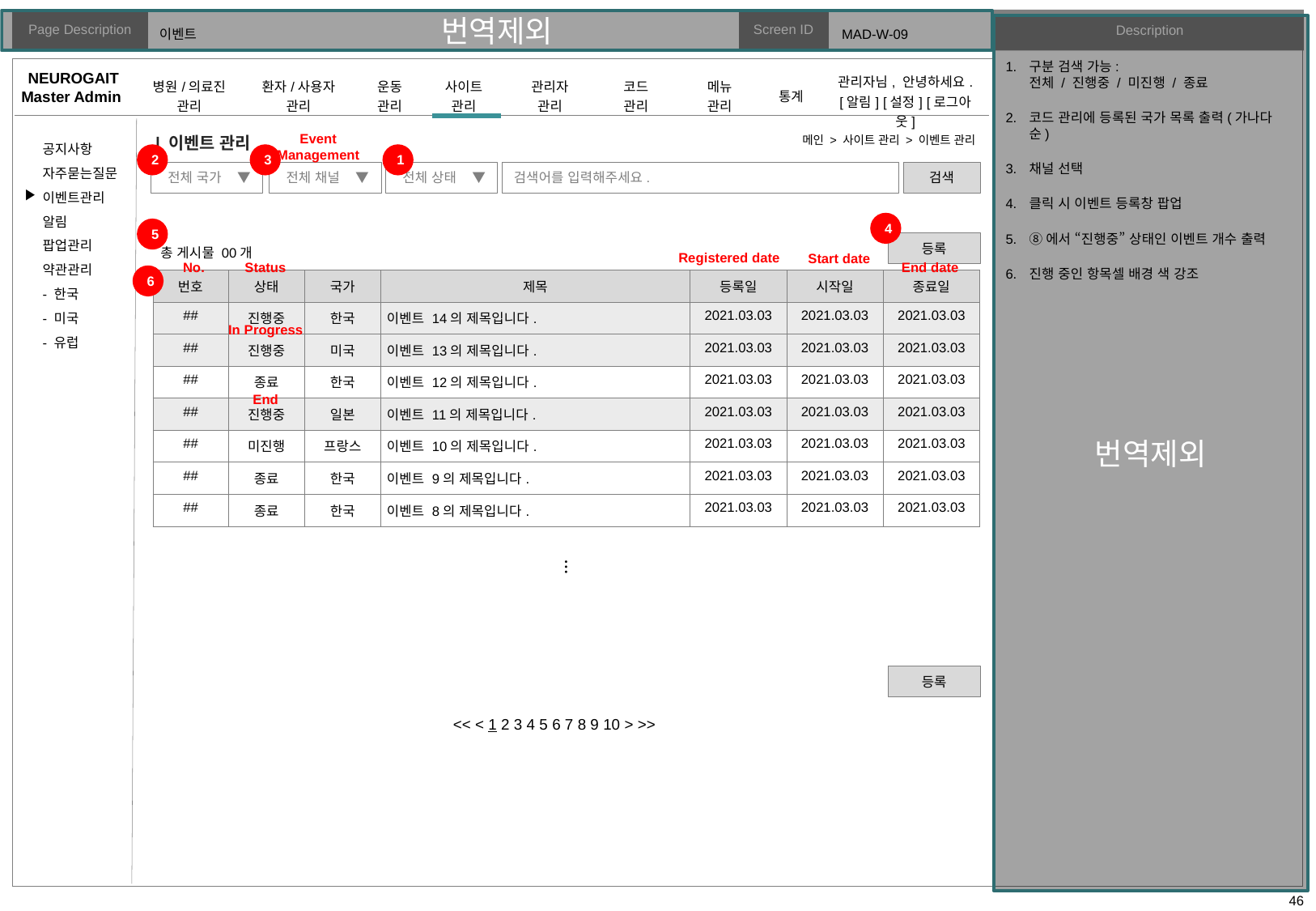

# 이벤트
MAD-W-09
구분 검색 가능:
전체 / 진행중 / 미진행 / 종료
코드 관리에 등록된 국가 목록 출력(가나다순)
채널 선택
클릭 시 이벤트 등록창 팝업
⑧에서 “진행중” 상태인 이벤트 개수 출력
진행 중인 항목셀 배경 색 강조

| 이벤트 관리
메인 > 사이트 관리 > 이벤트 관리
Event Management
2
3
1
전체 국가    ▼
전체 채널    ▼
전체 상태    ▼
검색어를 입력해주세요.
검색
▶
4
5

등록
총 게시물 00개
Registered date
Start date
No.
Status
End date
6
| 번호 | 상태 | 국가 | 제목 | 등록일 | 시작일 | 종료일 |
| --- | --- | --- | --- | --- | --- | --- |
| ## | 진행중 | 한국 | 이벤트 14의 제목입니다. | 2021.03.03 | 2021.03.03 | 2021.03.03 |
| ## | 진행중 | 미국 | 이벤트 13의 제목입니다. | 2021.03.03 | 2021.03.03 | 2021.03.03 |
| ## | 종료 | 한국 | 이벤트 12의 제목입니다. | 2021.03.03 | 2021.03.03 | 2021.03.03 |
| ## | 진행중 | 일본 | 이벤트 11의 제목입니다. | 2021.03.03 | 2021.03.03 | 2021.03.03 |
| ## | 미진행 | 프랑스 | 이벤트 10의 제목입니다. | 2021.03.03 | 2021.03.03 | 2021.03.03 |
| ## | 종료 | 한국 | 이벤트 9의 제목입니다. | 2021.03.03 | 2021.03.03 | 2021.03.03 |
| ## | 종료 | 한국 | 이벤트 8의 제목입니다. | 2021.03.03 | 2021.03.03 | 2021.03.03 |
In Progress
End
︙

등록
<< < 1 2 3 4 5 6 7 8 9 10 > >>